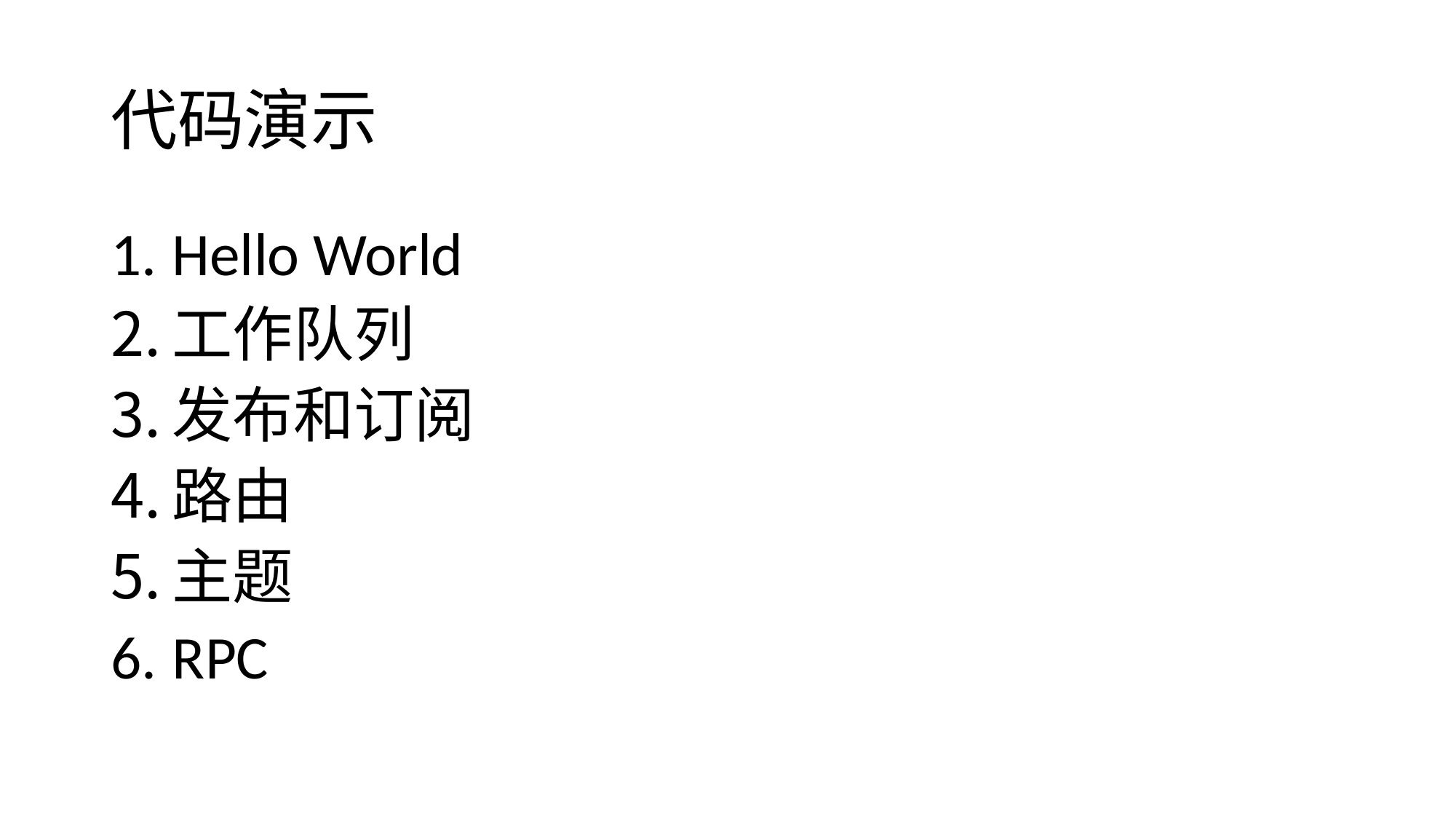

# 代码演示
Hello World
工作队列
发布和订阅
路由
主题
RPC